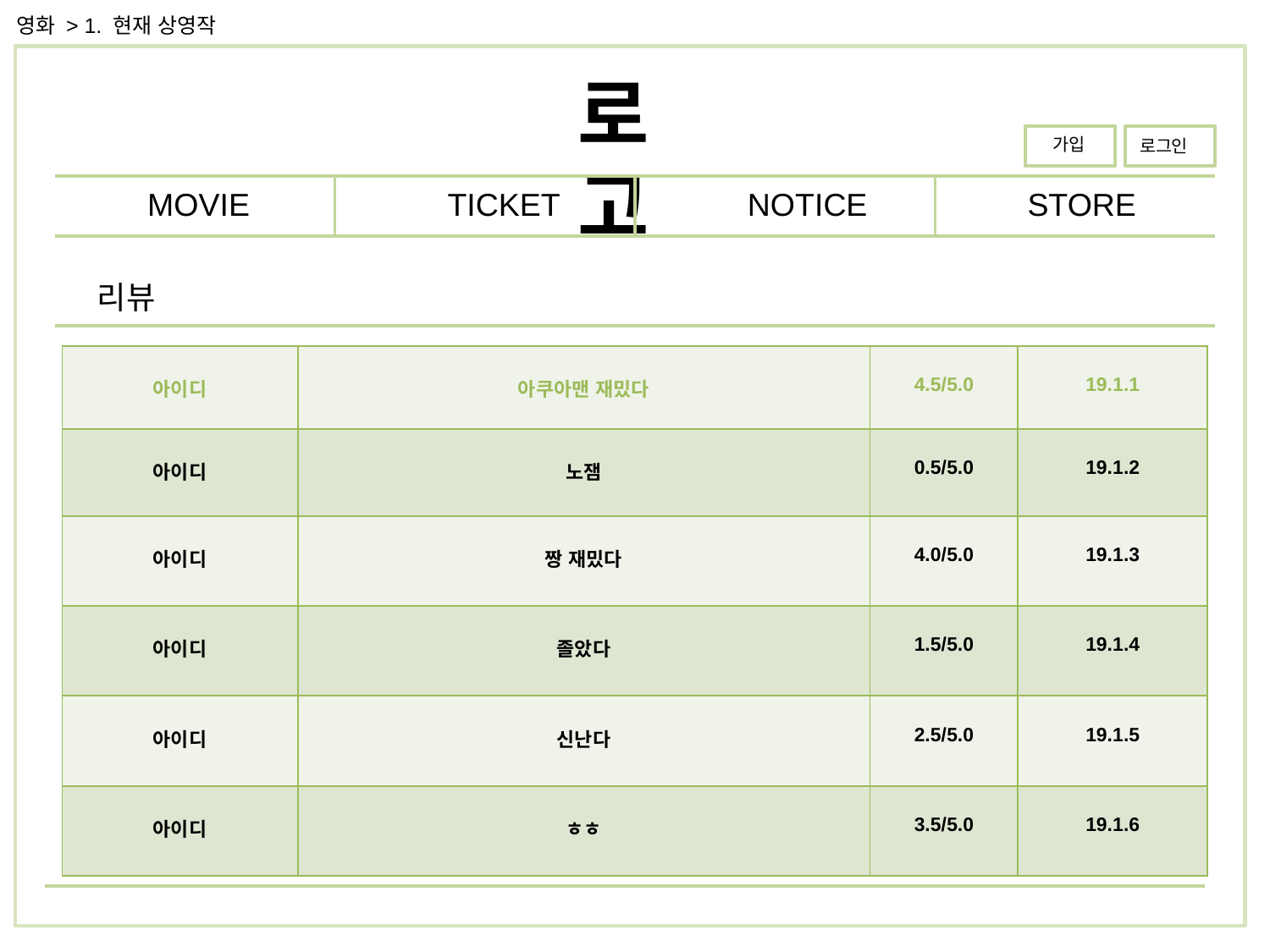

영화 > 1. 현재 상영작

로고

가입
로그인
MOVIE
TICKET
NOTICE
STORE
리뷰
| 아이디 | 아쿠아맨 재밌다 | 4.5/5.0 | 19.1.1 |
| --- | --- | --- | --- |
| 아이디 | 노잼 | 0.5/5.0 | 19.1.2 |
| 아이디 | 짱 재밌다 | 4.0/5.0 | 19.1.3 |
| 아이디 | 졸았다 | 1.5/5.0 | 19.1.4 |
| 아이디 | 신난다 | 2.5/5.0 | 19.1.5 |
| 아이디 | ㅎㅎ | 3.5/5.0 | 19.1.6 |